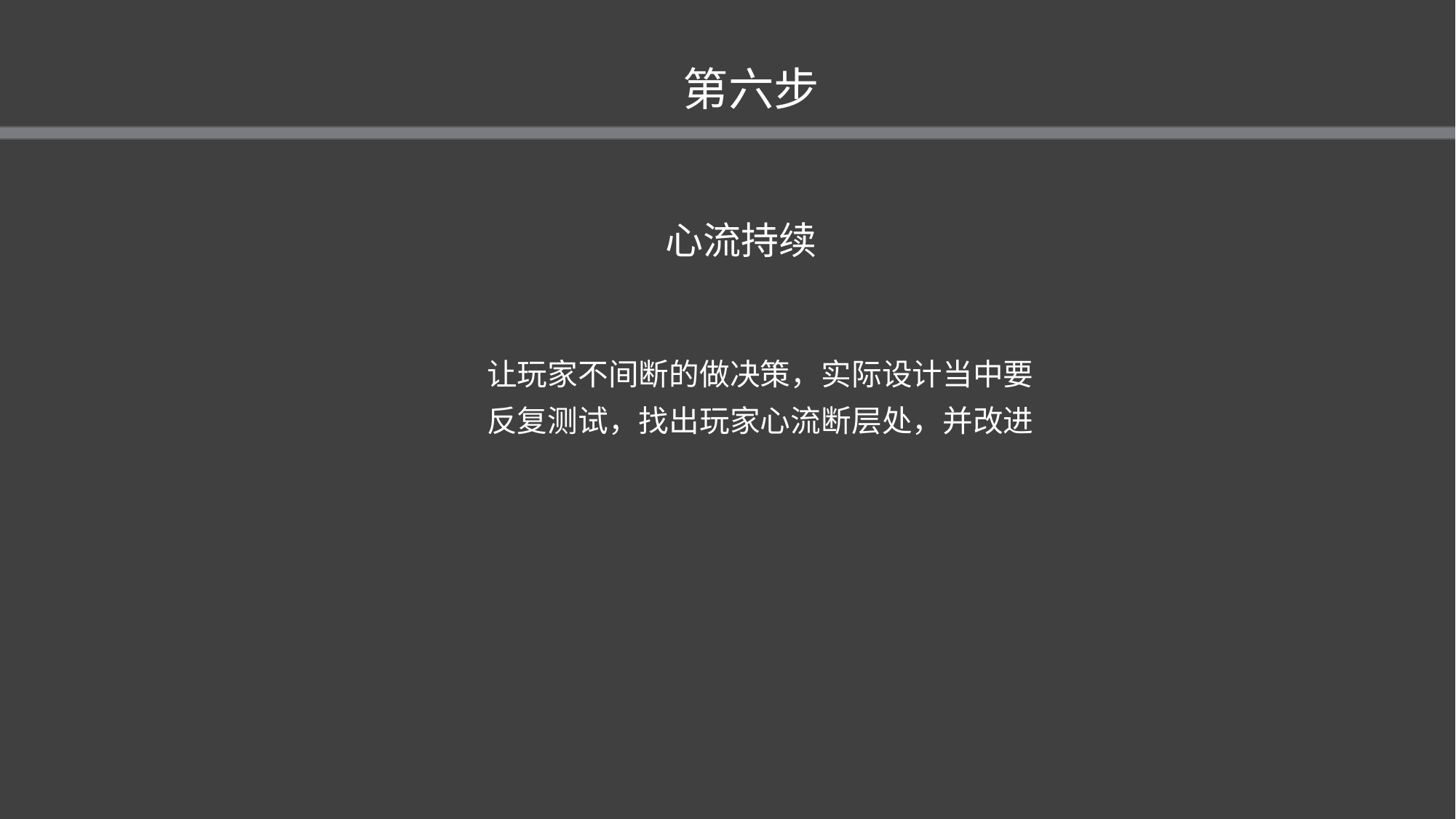

第六步

心流持续
让玩家不间断的做决策，实际设计当中要反复测试，找出玩家心流断层处，并改进